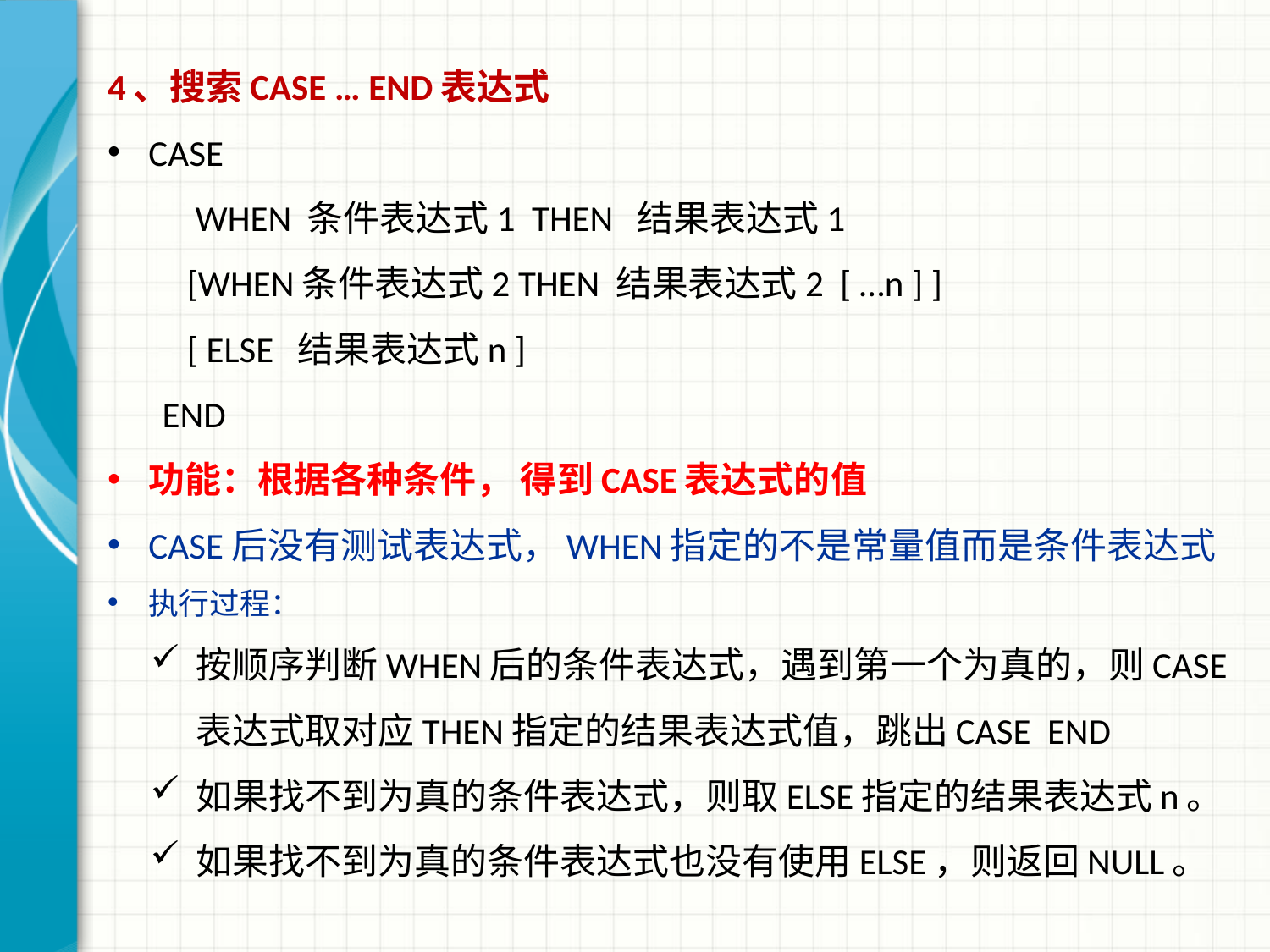

4、搜索CASE … END表达式
CASE
    WHEN 条件表达式1  THEN  结果表达式1
   [WHEN条件表达式2 THEN 结果表达式2  [ …n ] ]
   [ ELSE  结果表达式n ]
END
功能：根据各种条件， 得到CASE表达式的值
CASE后没有测试表达式，WHEN指定的不是常量值而是条件表达式
执行过程：
按顺序判断WHEN后的条件表达式，遇到第一个为真的，则CASE表达式取对应THEN指定的结果表达式值，跳出CASE  END
如果找不到为真的条件表达式，则取ELSE指定的结果表达式n。
如果找不到为真的条件表达式也没有使用ELSE，则返回NULL。